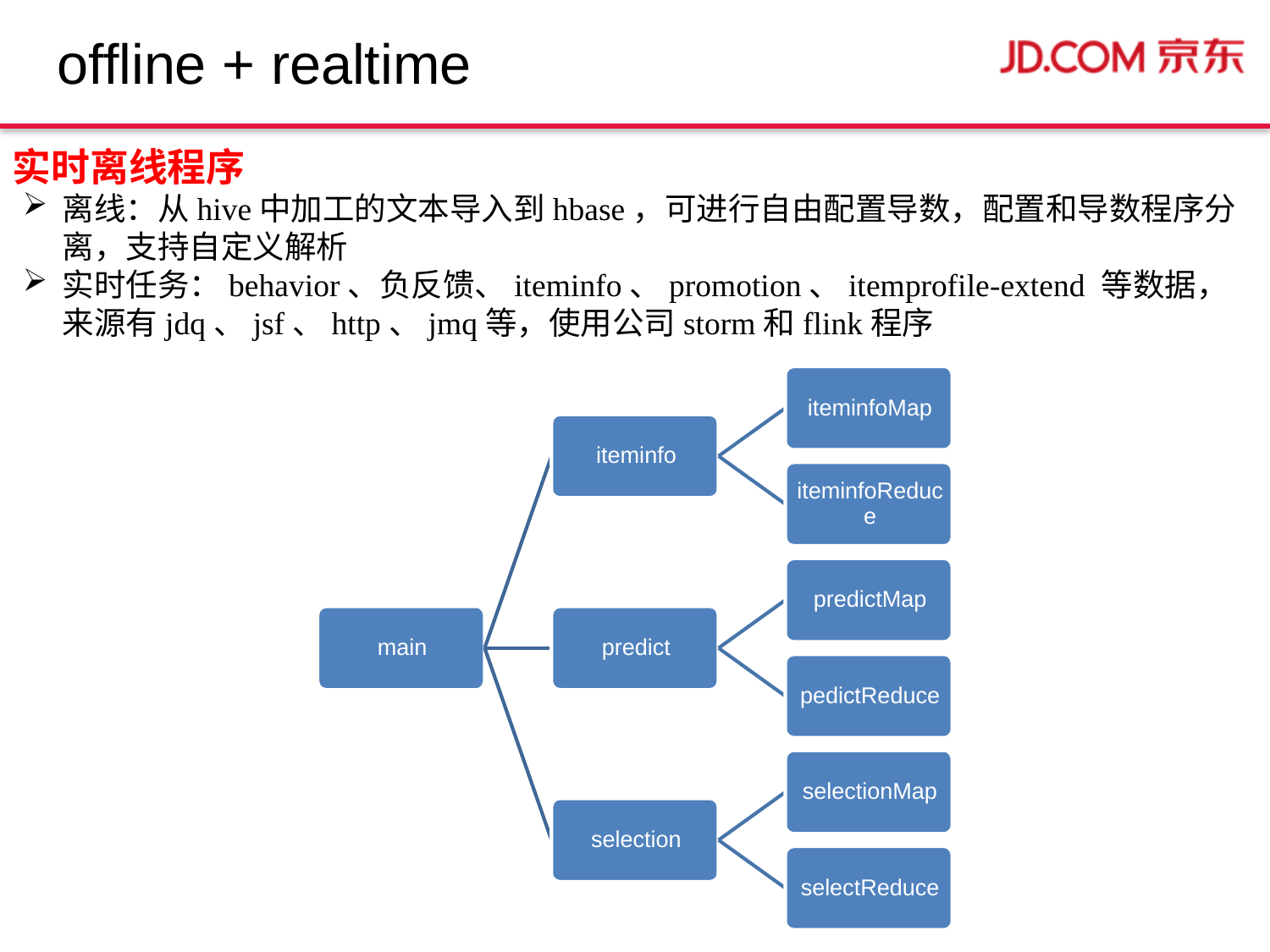

# offline + realtime
实时离线程序
离线：从hive中加工的文本导入到hbase，可进行自由配置导数，配置和导数程序分离，支持自定义解析
实时任务：behavior、负反馈、iteminfo、promotion、itemprofile-extend 等数据，来源有jdq、jsf、http、jmq等，使用公司storm和flink程序
main

iteminfo

iteminfoMap

iteminfoReduce

predict

predictMap

pedictReduce

selection

selectionMap

selectReduce